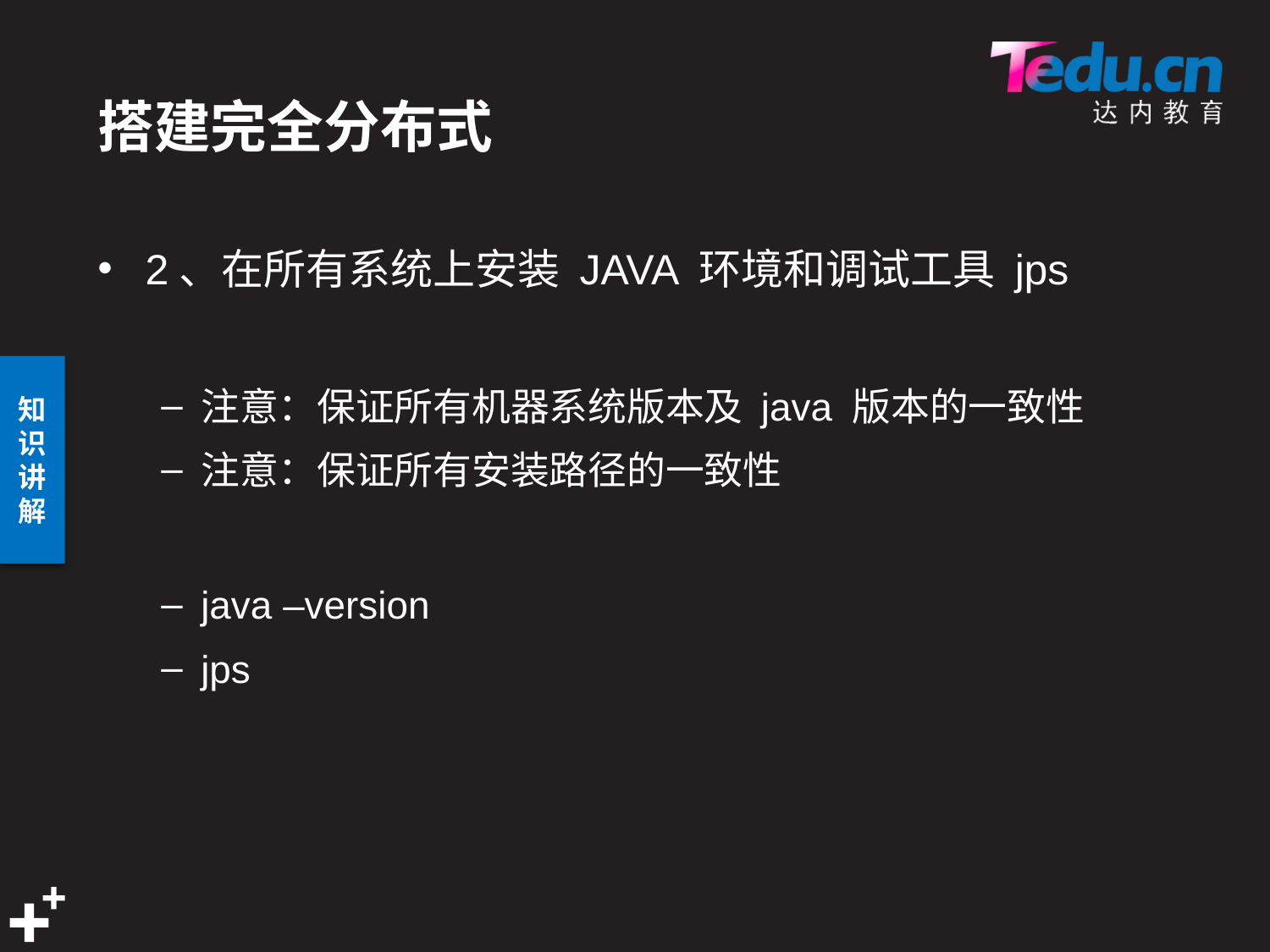

# 搭建完全分布式
2、在所有系统上安装 JAVA 环境和调试工具 jps

注意：保证所有机器系统版本及 java 版本的一致性
注意：保证所有安装路径的一致性

java –version
jps